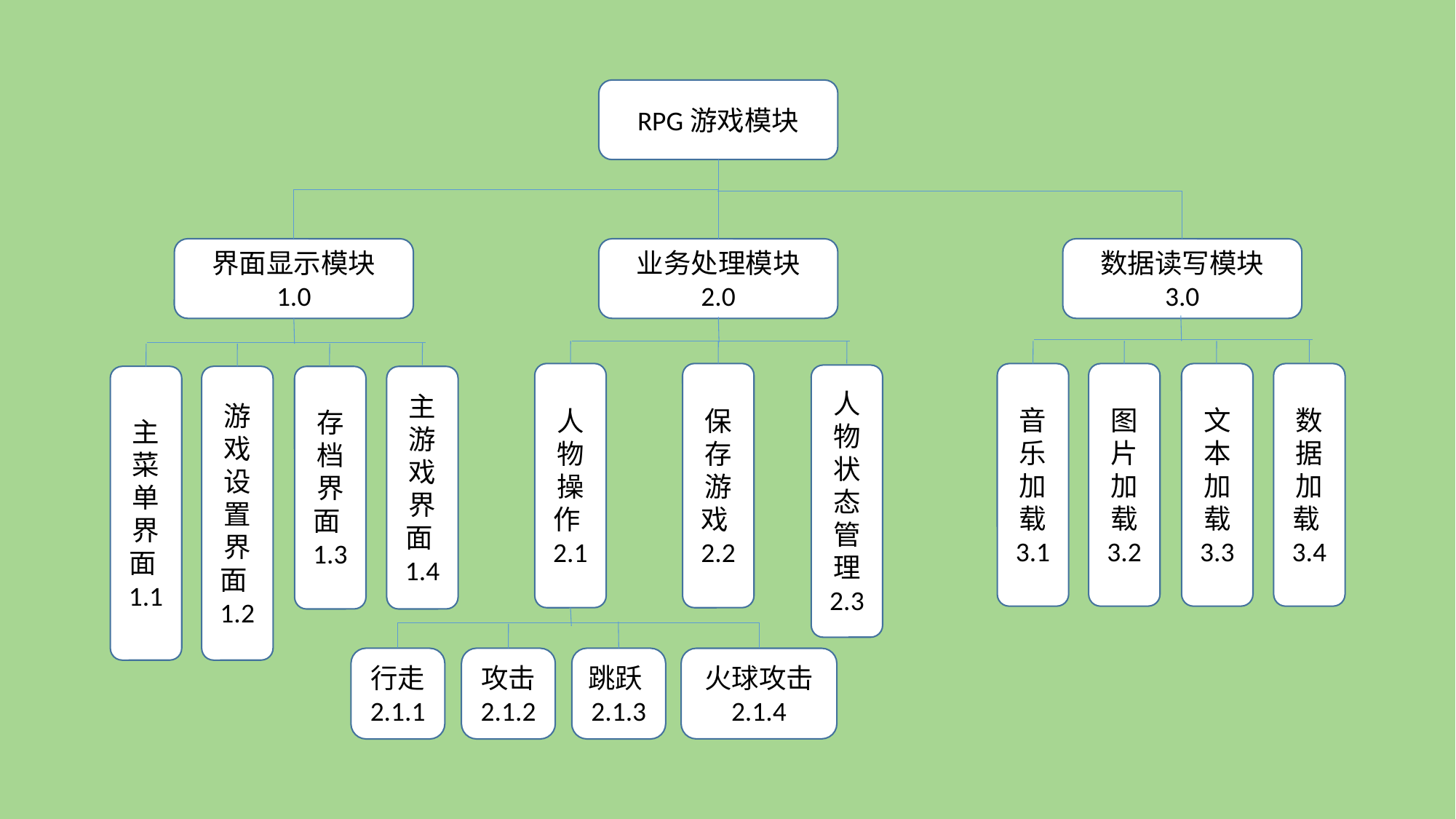

RPG游戏模块
界面显示模块
1.0
业务处理模块
2.0
数据读写模块
3.0
音乐加载
3.1
图片加载
3.2
文本加载
3.3
数据加载3.4
人物操作2.1
保存游戏2.2
存档界面1.3
主游戏界面1.4
人物状态管理
2.3
主菜单界面1.1
游戏设置界面1.2
行走
2.1.1
攻击
2.1.2
跳跃2.1.3
火球攻击
2.1.4